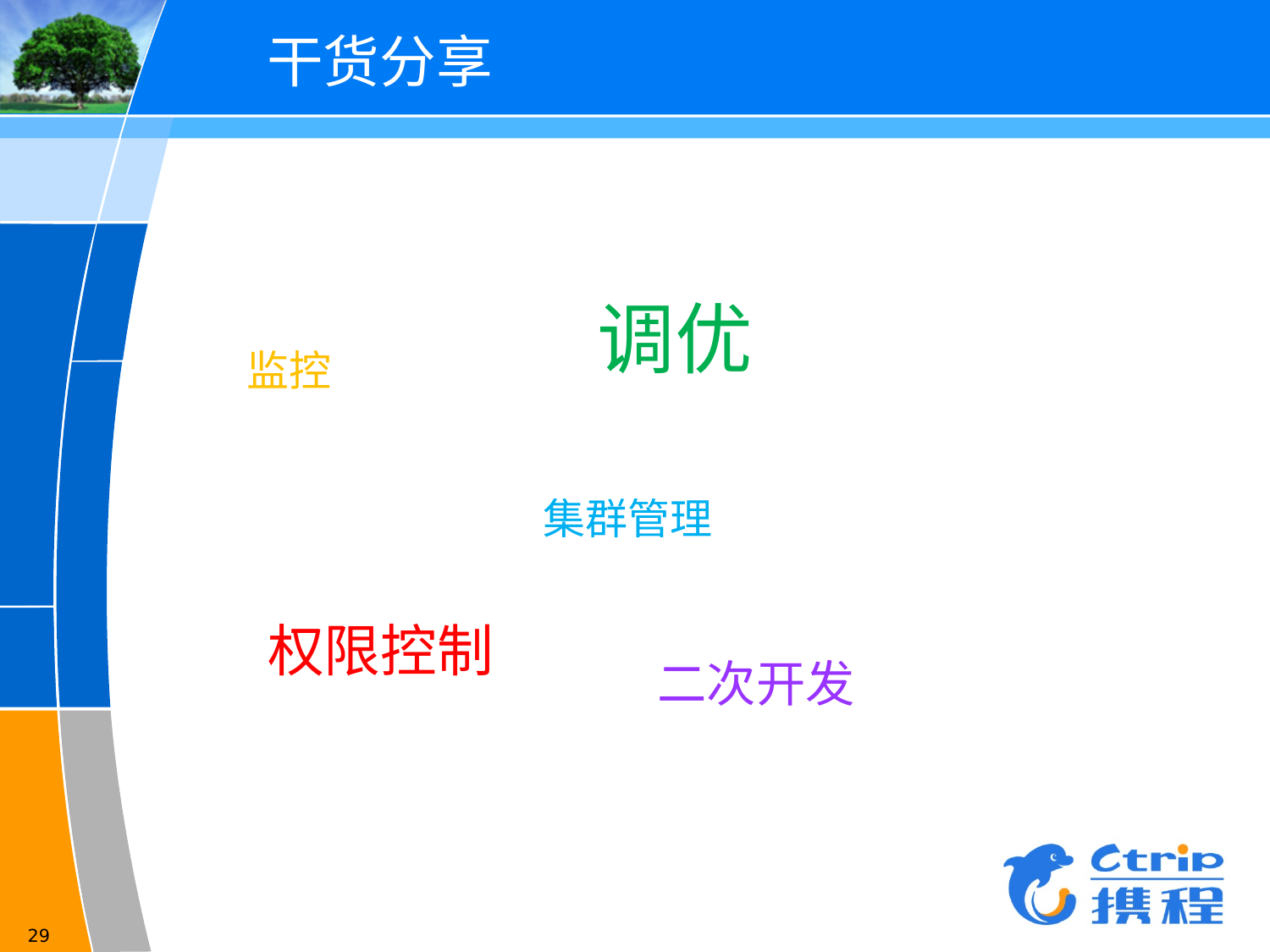

# 干货分享
调优
监控
集群管理
权限控制
二次开发
29